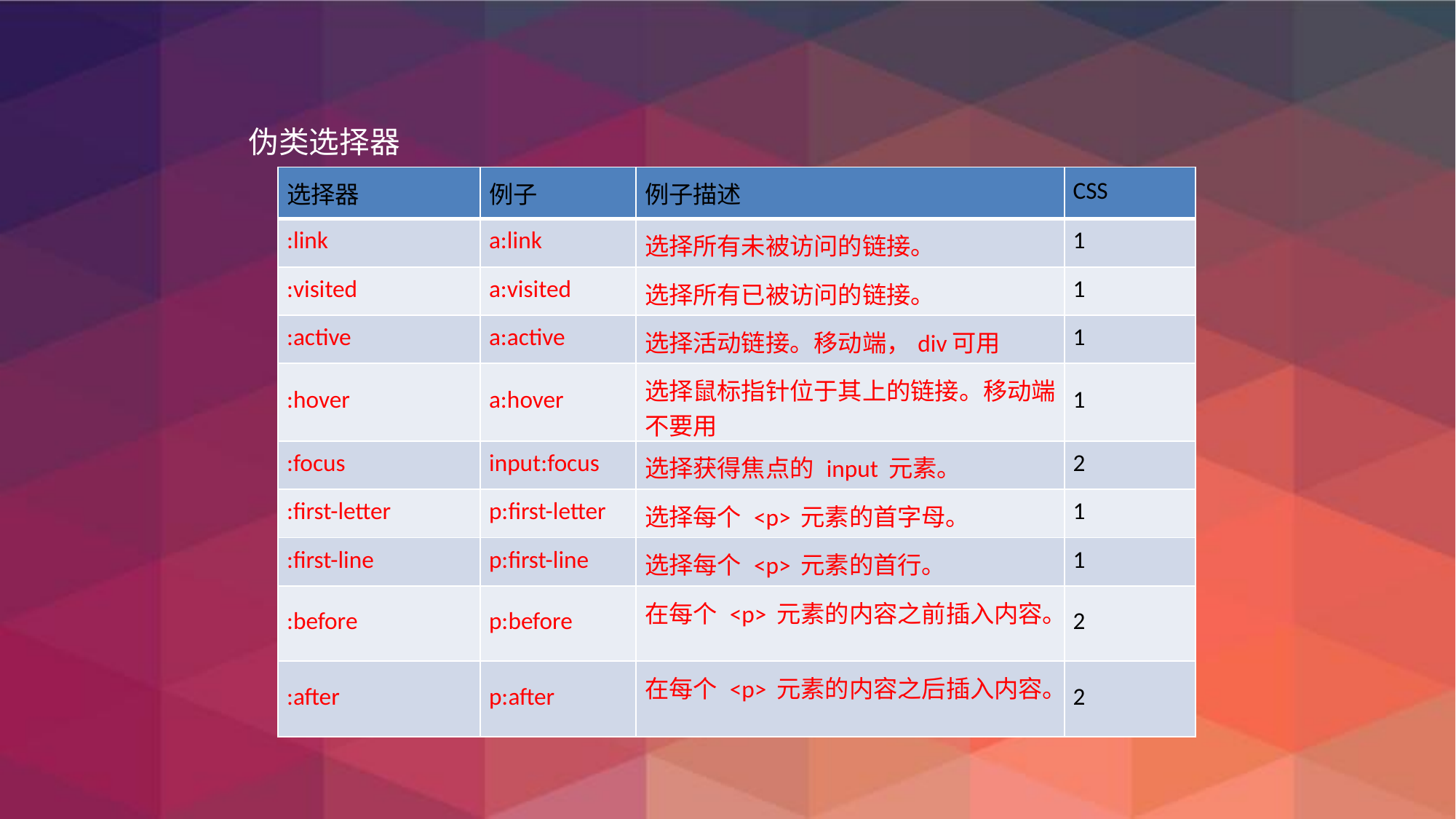

伪类选择器
| 选择器 | 例子 | 例子描述 | CSS |
| --- | --- | --- | --- |
| :link | a:link | 选择所有未被访问的链接。 | 1 |
| :visited | a:visited | 选择所有已被访问的链接。 | 1 |
| :active | a:active | 选择活动链接。移动端，div可用 | 1 |
| :hover | a:hover | 选择鼠标指针位于其上的链接。移动端不要用 | 1 |
| :focus | input:focus | 选择获得焦点的 input 元素。 | 2 |
| :first-letter | p:first-letter | 选择每个 <p> 元素的首字母。 | 1 |
| :first-line | p:first-line | 选择每个 <p> 元素的首行。 | 1 |
| :before | p:before | 在每个 <p> 元素的内容之前插入内容。 | 2 |
| :after | p:after | 在每个 <p> 元素的内容之后插入内容。 | 2 |